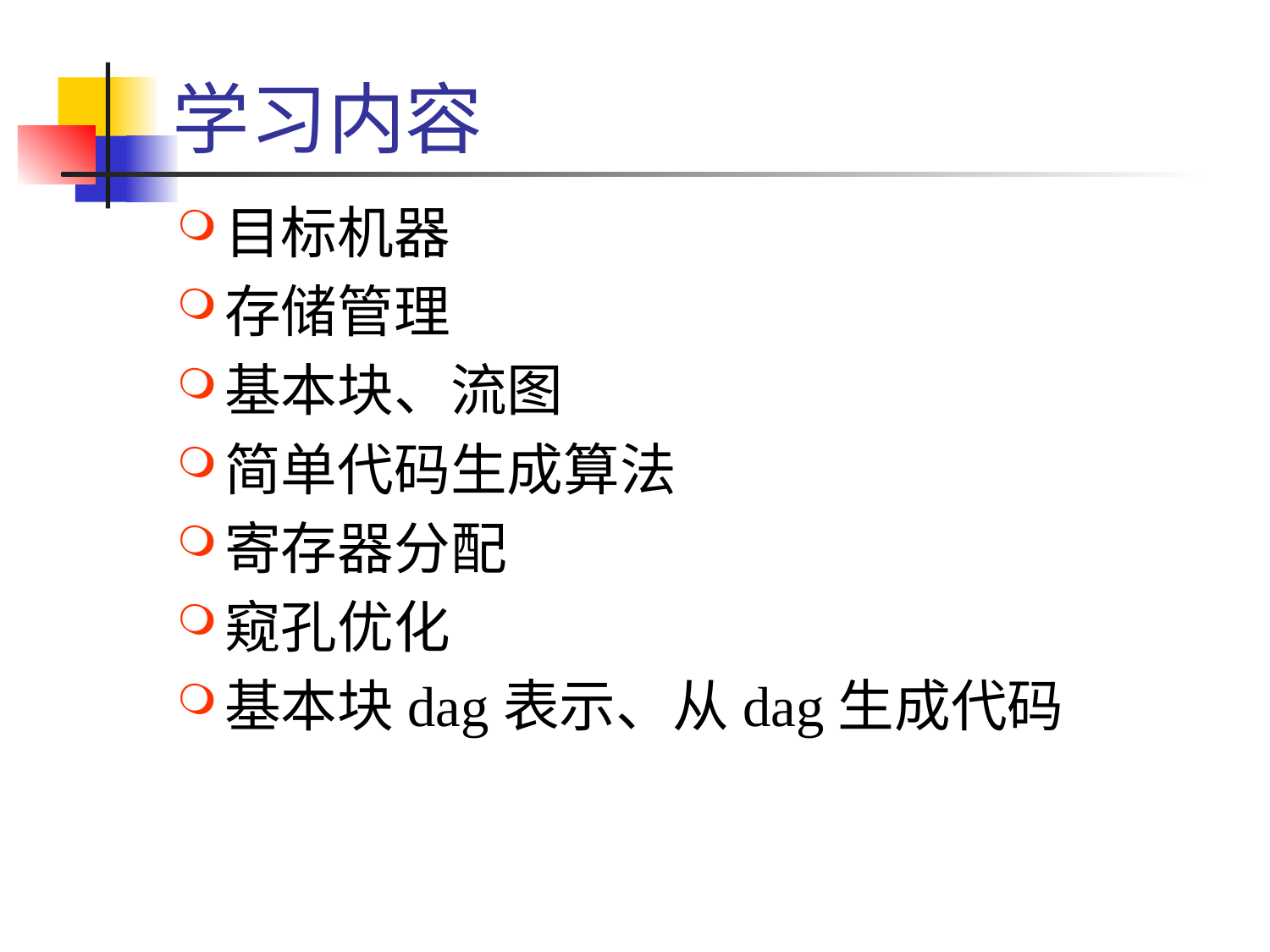

# 学习内容
目标机器
存储管理
基本块、流图
简单代码生成算法
寄存器分配
窥孔优化
基本块dag表示、从dag生成代码